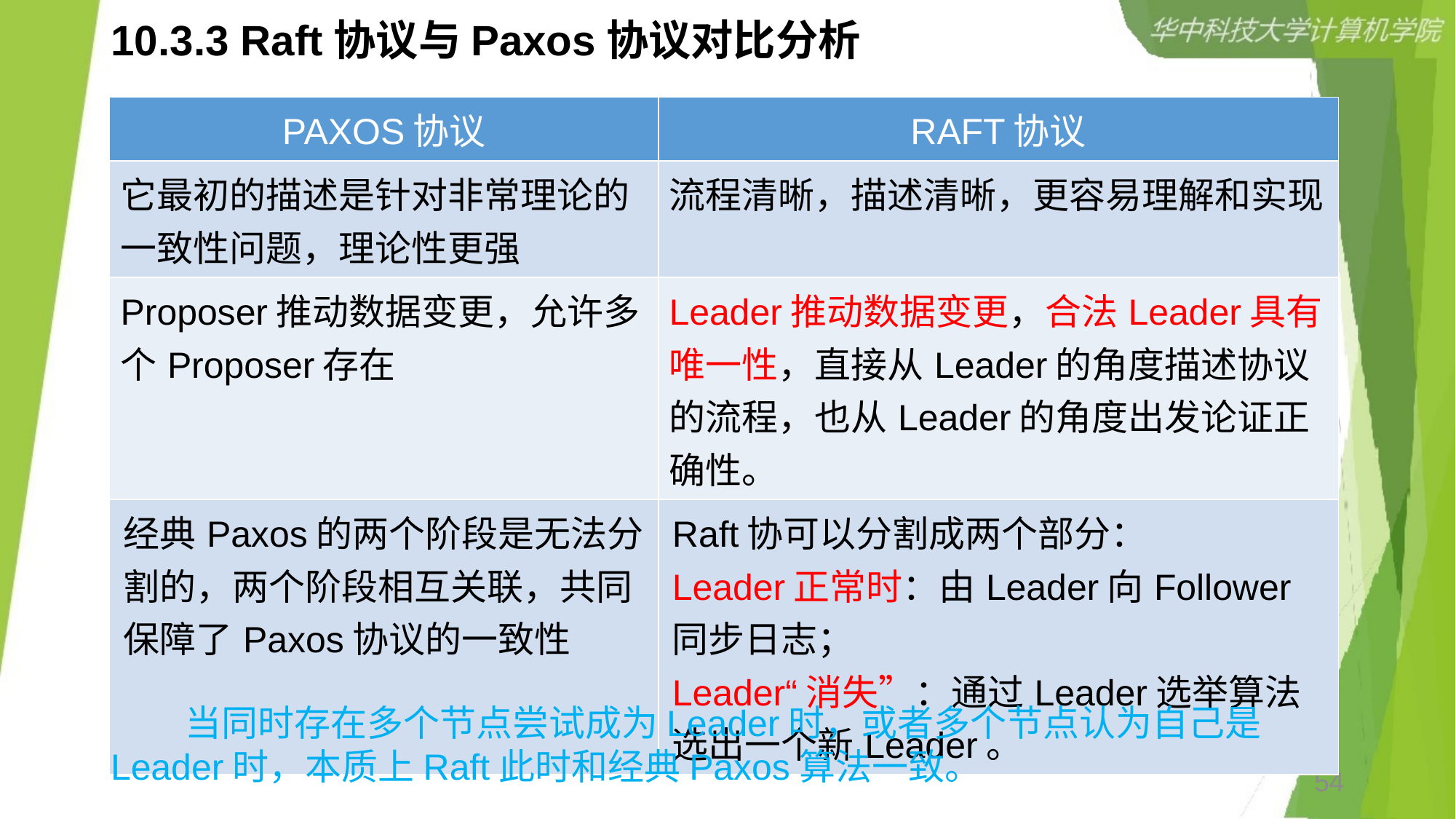

# 10.3.3 Raft协议与Paxos协议对比分析
| PAXOS协议 | RAFT协议 |
| --- | --- |
| 它最初的描述是针对非常理论的一致性问题，理论性更强 | 流程清晰，描述清晰，更容易理解和实现 |
| Proposer推动数据变更，允许多个Proposer存在 | Leader推动数据变更，合法Leader具有唯一性，直接从Leader的角度描述协议的流程，也从Leader的角度出发论证正确性。 |
| 经典Paxos的两个阶段是无法分割的，两个阶段相互关联，共同保障了Paxos协议的一致性 | Raft协可以分割成两个部分： Leader正常时：由Leader向Follower同步日志； Leader“消失”：通过Leader选举算法选出一个新Leader。 |
        当同时存在多个节点尝试成为Leader时，或者多个节点认为自己是Leader时，本质上Raft此时和经典Paxos算法一致。
54